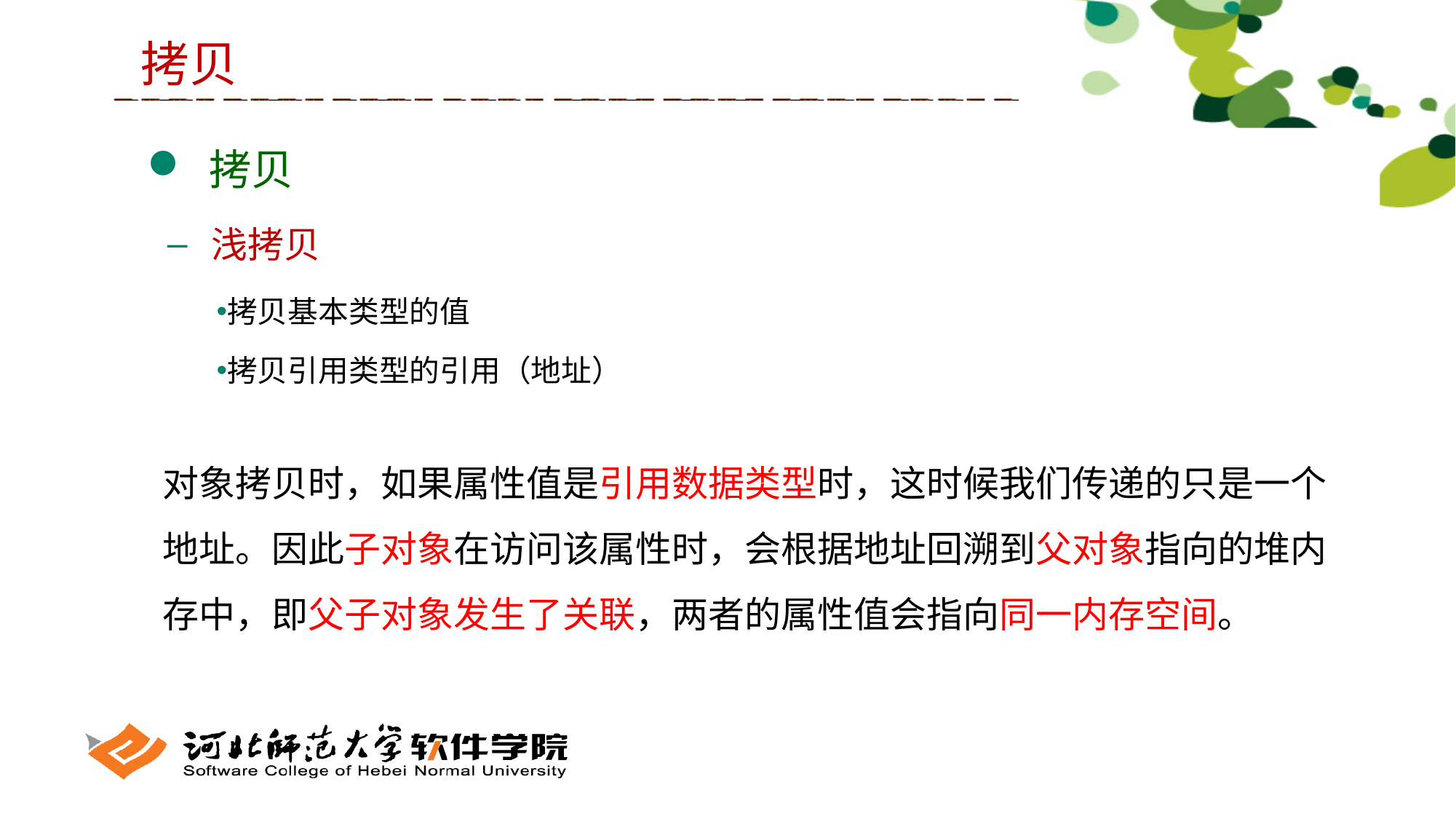

拷贝
 拷贝
 浅拷贝
拷贝基本类型的值
拷贝引用类型的引用（地址）

对象拷贝时，如果属性值是引用数据类型时，这时候我们传递的只是一个地址。因此子对象在访问该属性时，会根据地址回溯到父对象指向的堆内存中，即父子对象发生了关联，两者的属性值会指向同一内存空间。